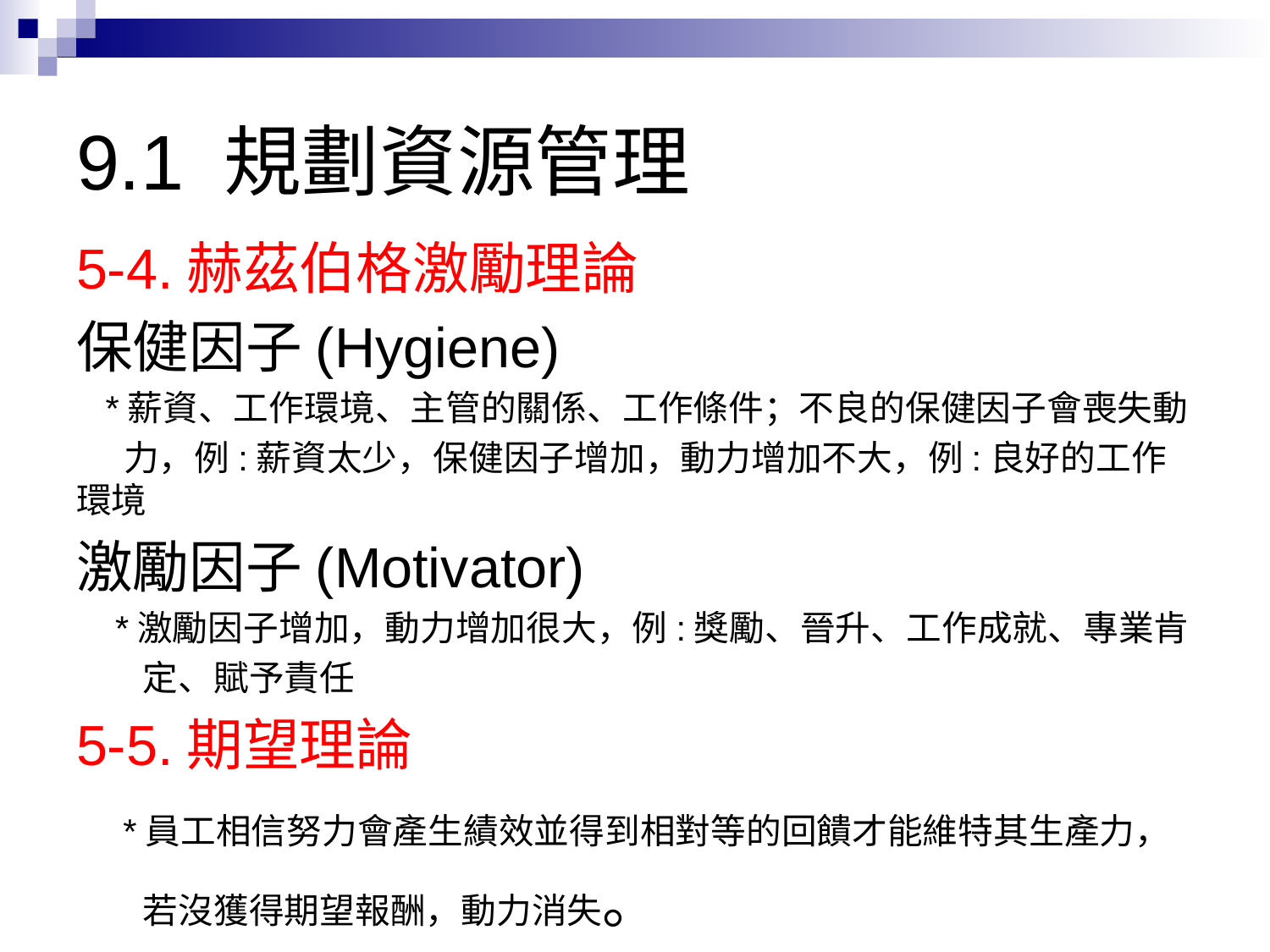

# 9.1 規劃資源管理
5-4.赫茲伯格激勵理論
保健因子(Hygiene)
   *薪資、工作環境、主管的關係、工作條件；不良的保健因子會喪失動
    力，例:薪資太少，保健因子增加，動力增加不大，例:良好的工作環境
激勵因子(Motivator)
    *激勵因子增加，動力增加很大，例:獎勵、晉升、工作成就、專業肯
      定、賦予責任
5-5.期望理論
   *員工相信努力會產生績效並得到相對等的回饋才能維特其生產力，
      若沒獲得期望報酬，動力消失。